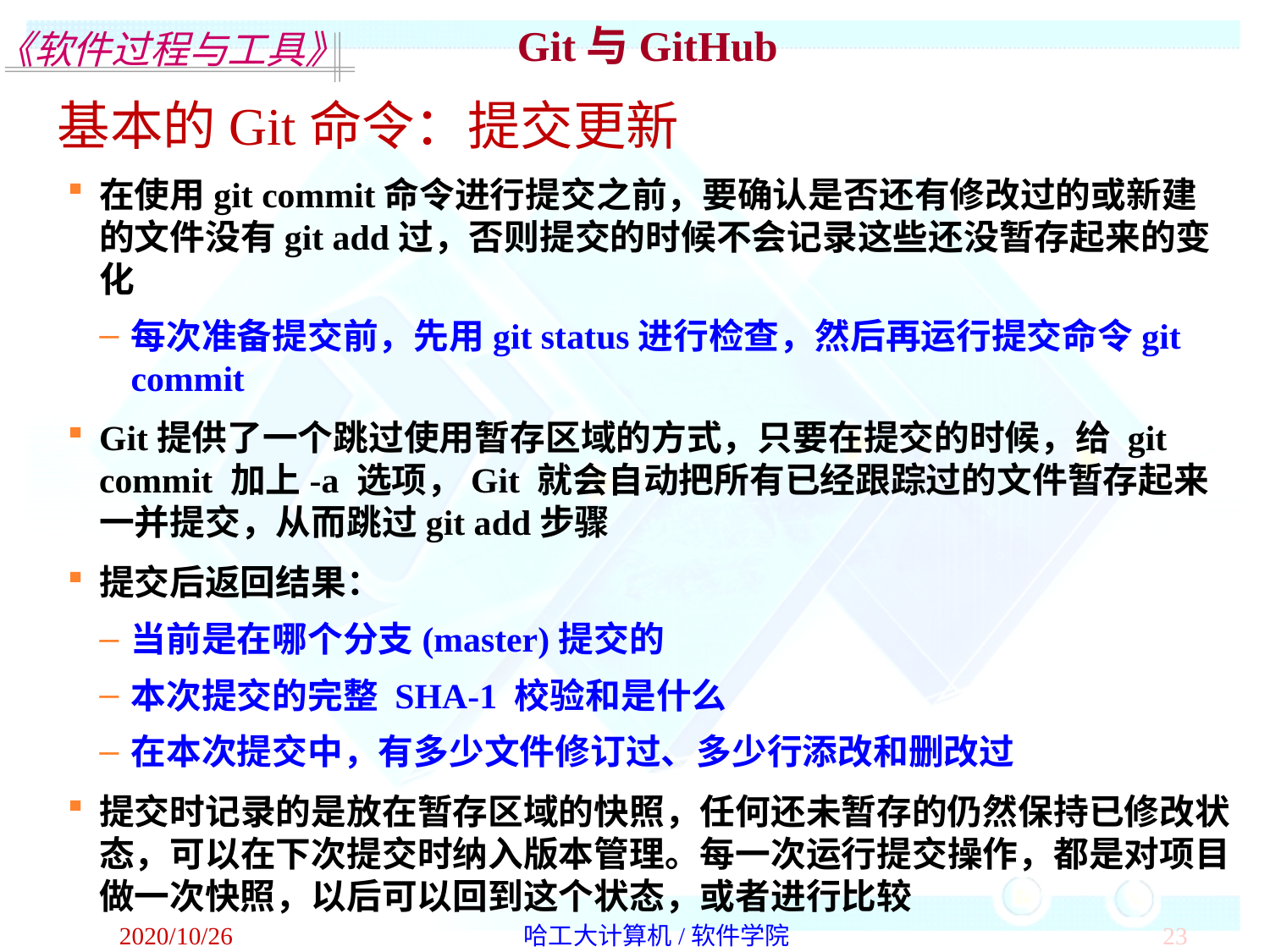

Git与GitHub
基本的Git命令：提交更新
在使用git commit命令进行提交之前，要确认是否还有修改过的或新建的文件没有git add过，否则提交的时候不会记录这些还没暂存起来的变化
每次准备提交前，先用git status进行检查，然后再运行提交命令git commit
Git提供了一个跳过使用暂存区域的方式，只要在提交的时候，给 git commit 加上-a 选项，Git 就会自动把所有已经跟踪过的文件暂存起来一并提交，从而跳过git add步骤
提交后返回结果：
当前是在哪个分支(master)提交的
本次提交的完整 SHA-1 校验和是什么
在本次提交中，有多少文件修订过、多少行添改和删改过
提交时记录的是放在暂存区域的快照，任何还未暂存的仍然保持已修改状态，可以在下次提交时纳入版本管理。每一次运行提交操作，都是对项目做一次快照，以后可以回到这个状态，或者进行比较